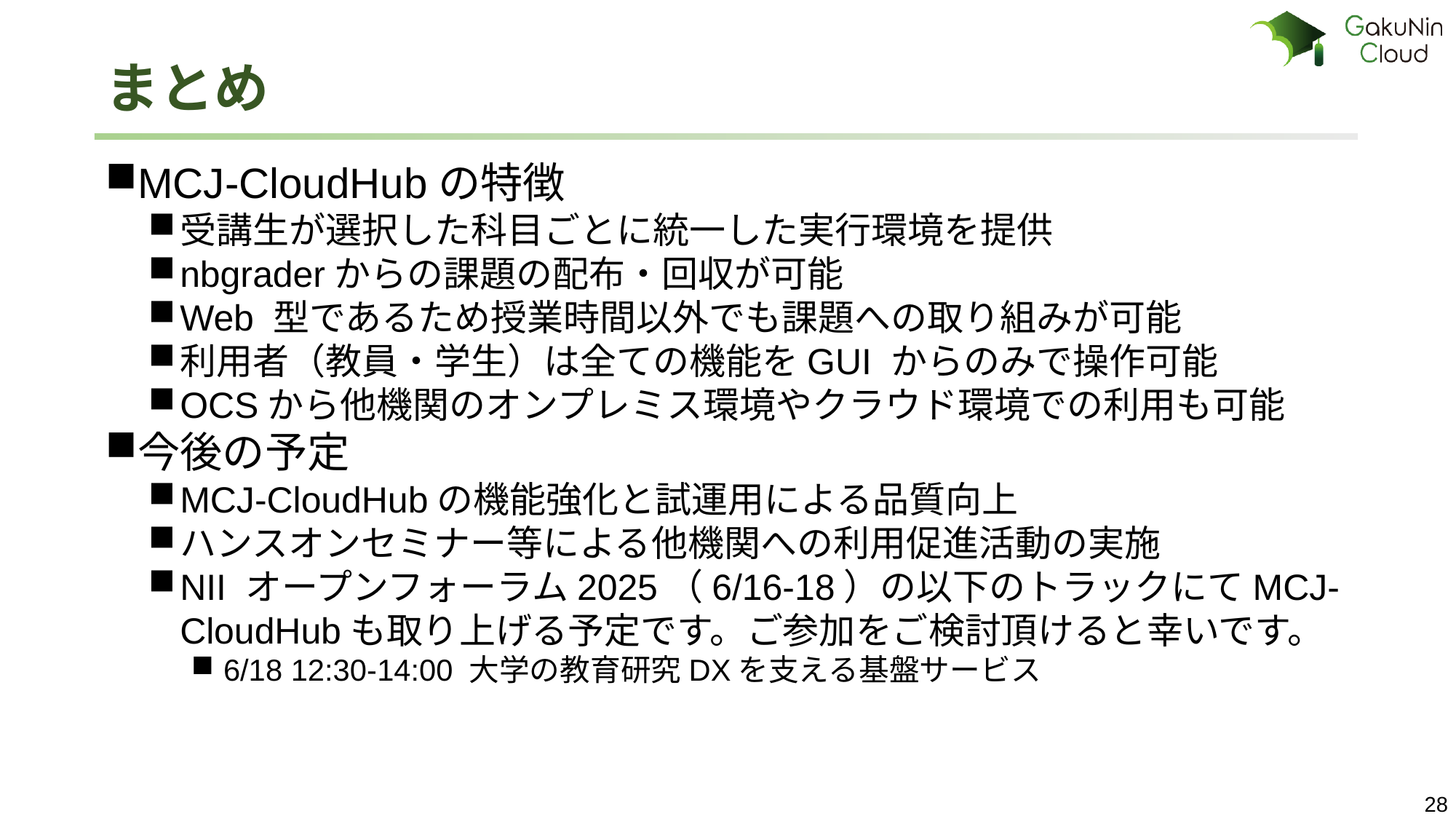

# まとめ
MCJ-CloudHubの特徴
受講生が選択した科目ごとに統一した実行環境を提供
nbgraderからの課題の配布・回収が可能
Web 型であるため授業時間以外でも課題への取り組みが可能
利用者（教員・学生）は全ての機能をGUI からのみで操作可能
OCSから他機関のオンプレミス環境やクラウド環境での利用も可能
今後の予定
MCJ-CloudHubの機能強化と試運用による品質向上
ハンスオンセミナー等による他機関への利用促進活動の実施
NII オープンフォーラム2025（6/16-18）の以下のトラックにてMCJ-CloudHubも取り上げる予定です。ご参加をご検討頂けると幸いです。
6/18 12:30-14:00 大学の教育研究DXを支える基盤サービス

28